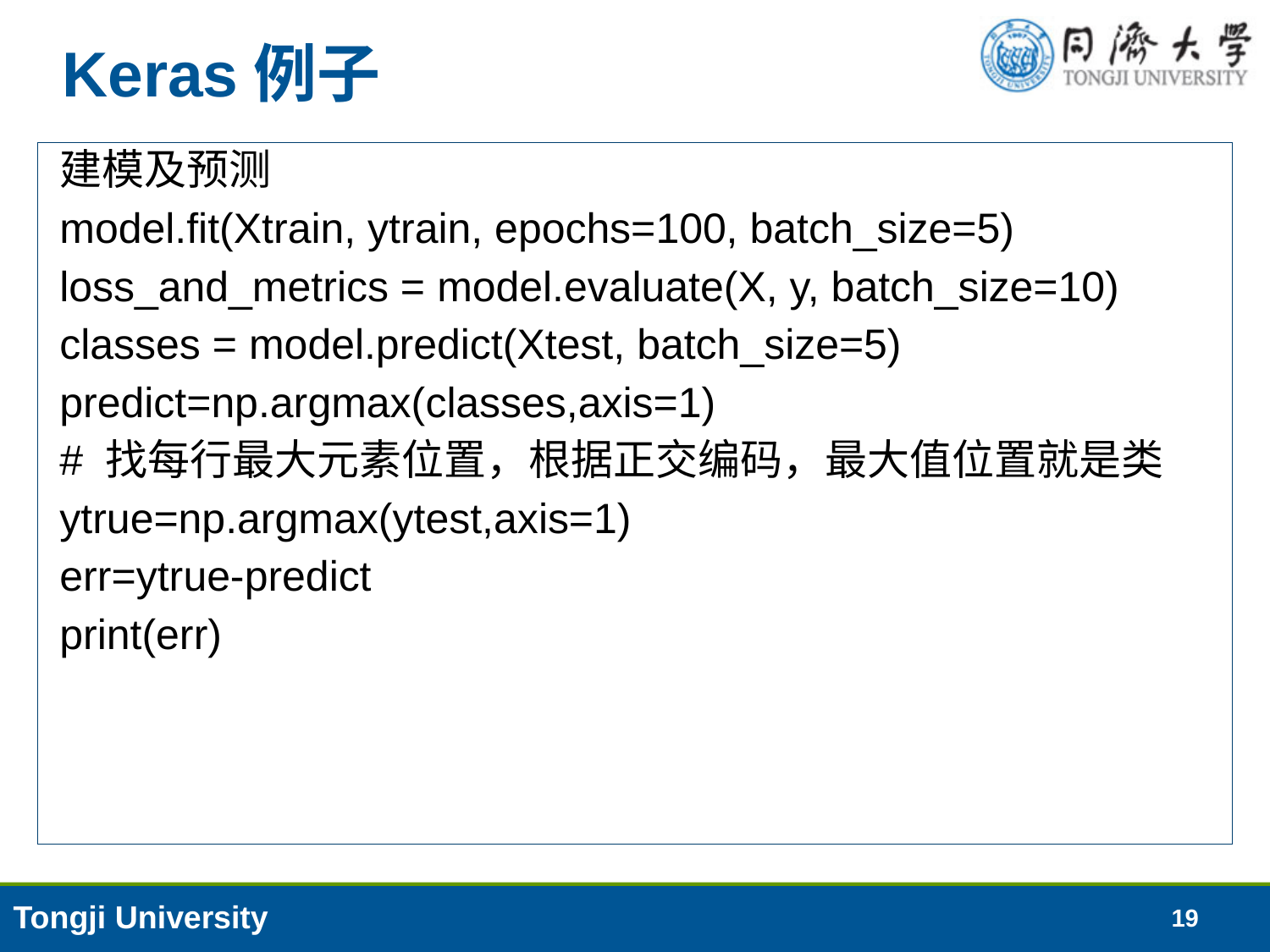

# Keras例子
建模及预测
model.fit(Xtrain, ytrain, epochs=100, batch_size=5)
loss_and_metrics = model.evaluate(X, y, batch_size=10)
classes = model.predict(Xtest, batch_size=5)
predict=np.argmax(classes,axis=1)
# 找每行最大元素位置，根据正交编码，最大值位置就是类
ytrue=np.argmax(ytest,axis=1)
err=ytrue-predict
print(err)